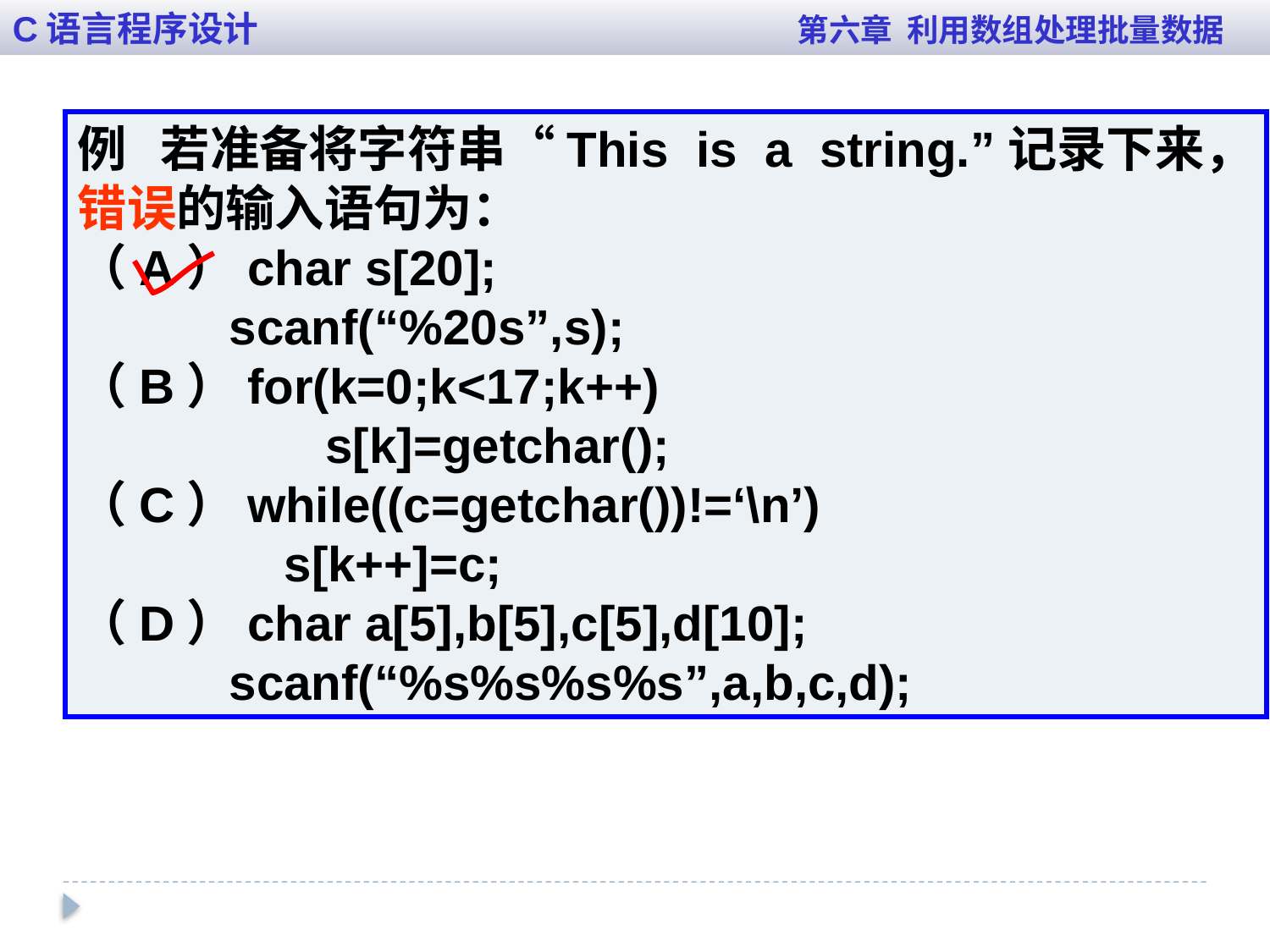

C语言程序设计                                                                   第六章  利用数组处理批量数据
例   若准备将字符串“This  is  a  string.”记录下来，
错误的输入语句为：
（A）char s[20];
           scanf(“%20s”,s);
（B）for(k=0;k<17;k++)
                  s[k]=getchar();
（C）while((c=getchar())!=‘\n’)
               s[k++]=c;
（D）char a[5],b[5],c[5],d[10];
           scanf(“%s%s%s%s”,a,b,c,d);